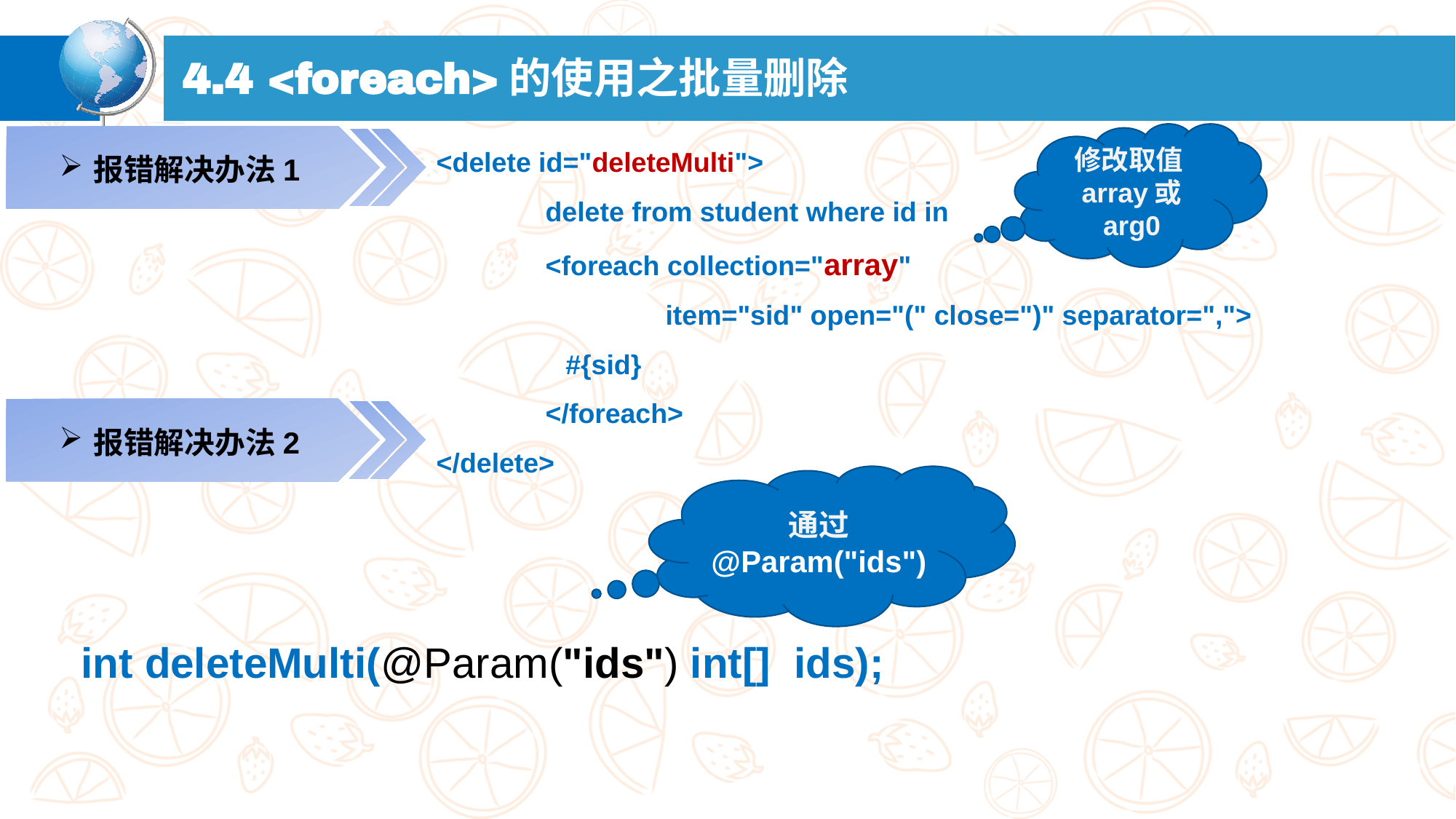

# 4.4 <foreach>的使用之批量删除
<delete id="deleteMulti">
	delete from student where id in
	<foreach collection="array"
                              item="sid" open="(" close=")" separator=",">
                 #{sid}
	</foreach>
</delete>
修改取值array或 arg0

报错解决办法1
select * from t_customer where 1=1
<choose>
    <when test="username !=null and username !=''">
        and username like concat('%',#{username}, '%')
    </when>
    <when test="jobs !=null and jobs !=''">
        and jobs= #{jobs}
    </when>
    <otherwise>
        and phone is not null
    </otherwise>
</choose>

报错解决办法2
通过 @Param("ids")
int deleteMulti(@Param("ids") int[]  ids);